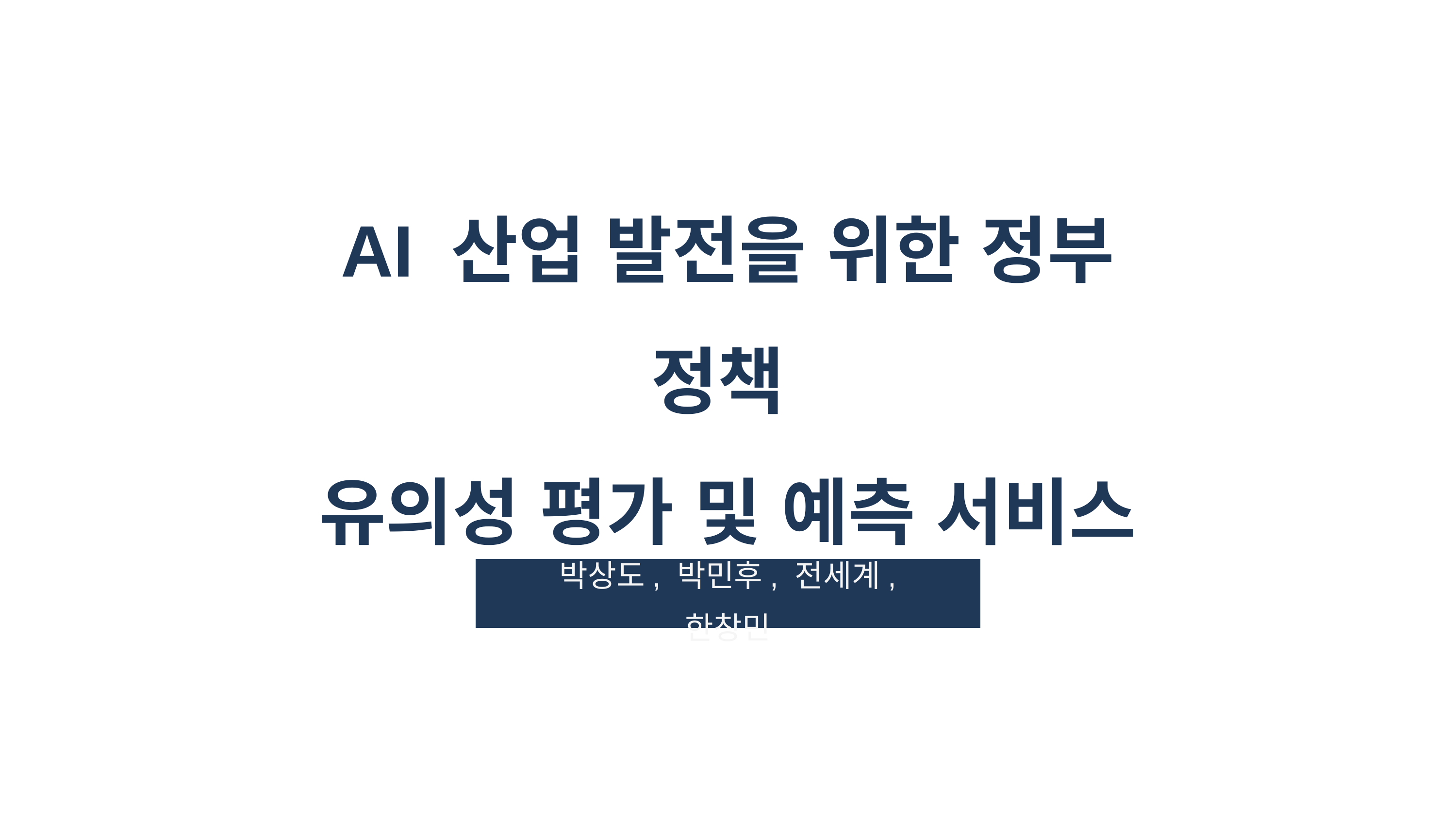

AI 산업 발전을 위한 정부 정책
유의성 평가 및 예측 서비스

박상도, 박민후, 전세계, 한창민